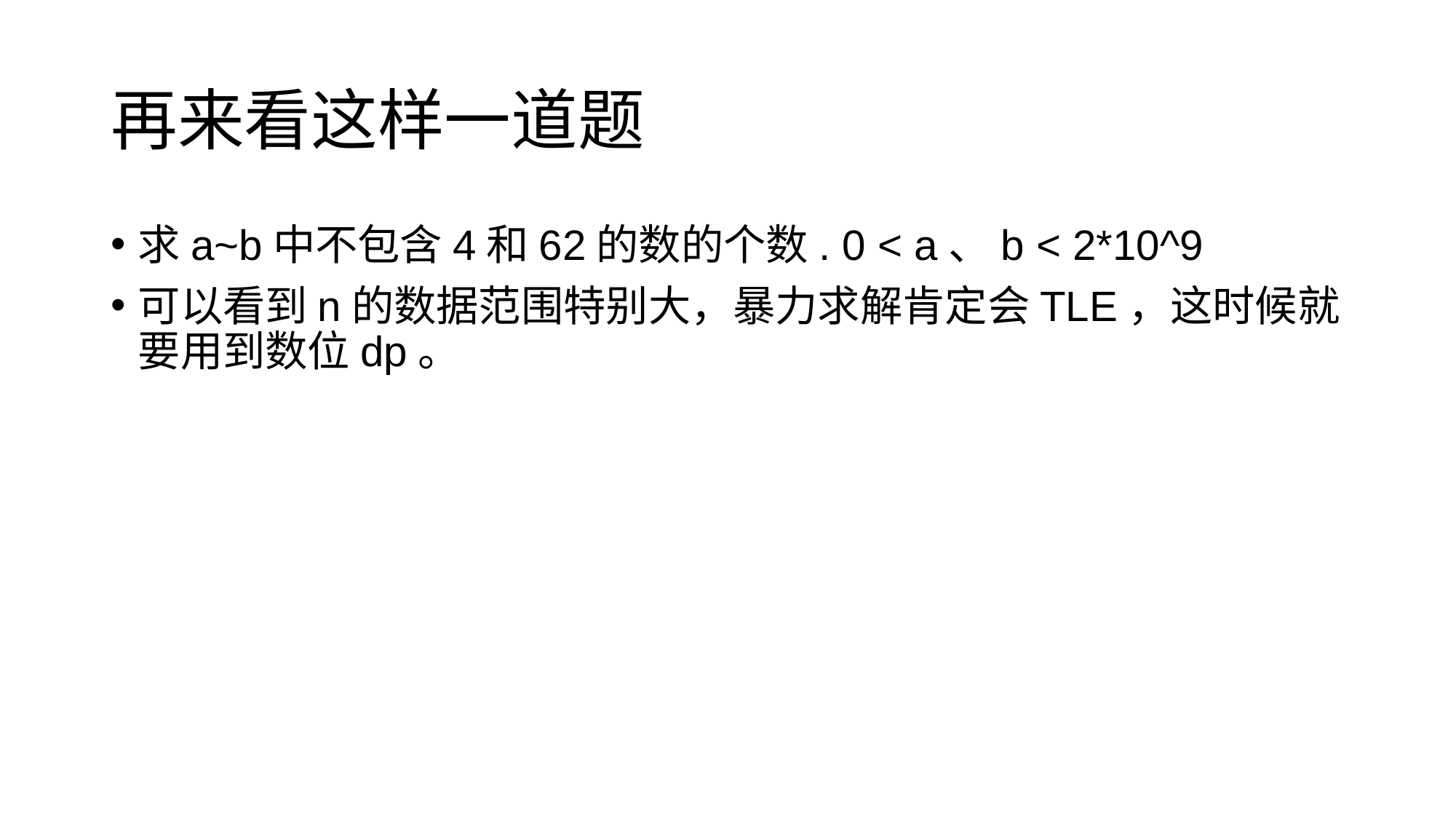

# 再来看这样一道题
求a~b中不包含4和62的数的个数. 0 < a、b < 2*10^9
可以看到n的数据范围特别大，暴力求解肯定会TLE，这时候就要用到数位dp。